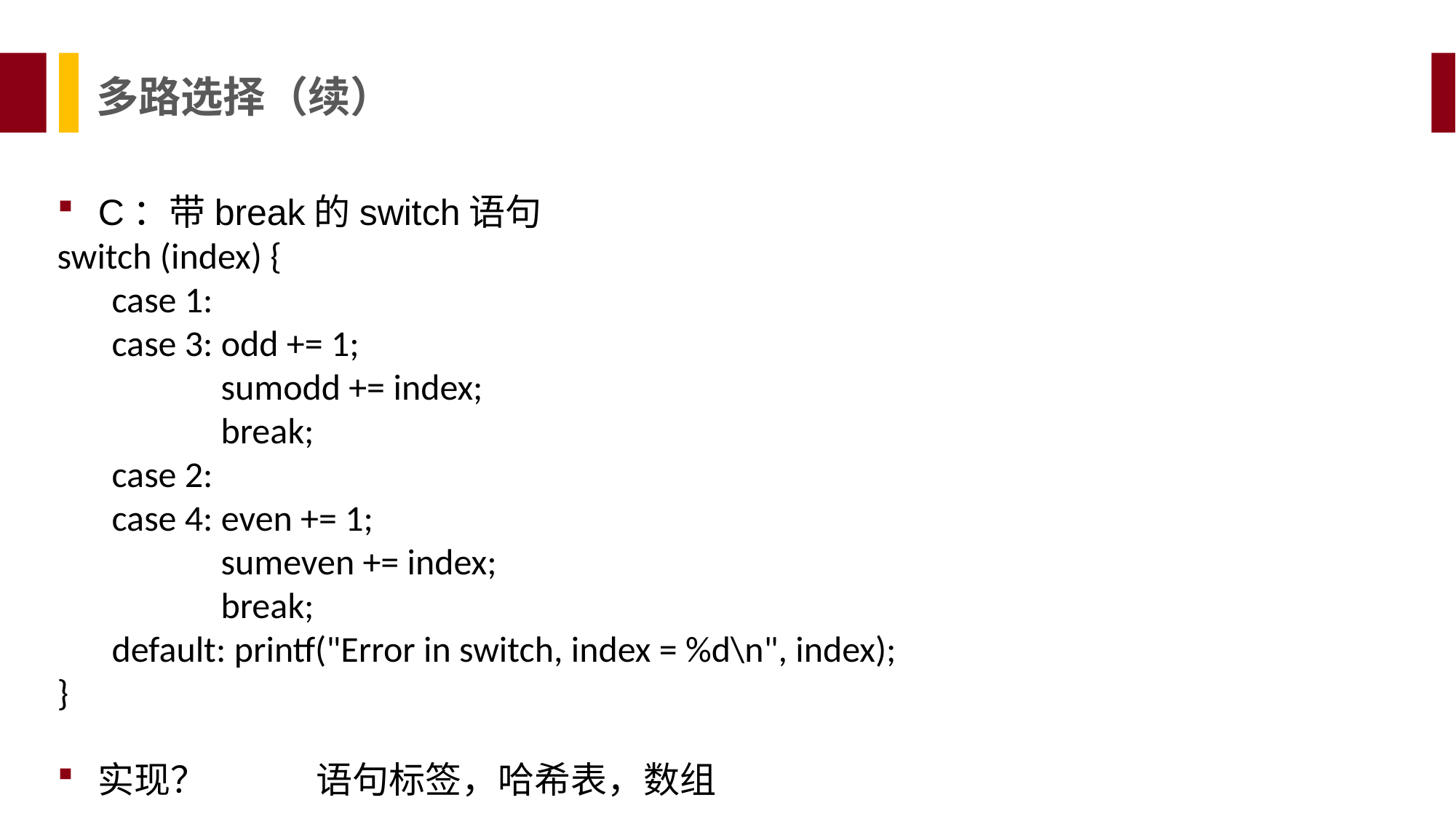

多路选择（续）
C：带break的switch语句
switch (index) {
case 1:
case 3: odd += 1;
sumodd += index;
break;
case 2:
case 4: even += 1;
sumeven += index;
break;
default: printf("Error in switch, index = %d\n", index);
}
实现？	语句标签，哈希表，数组